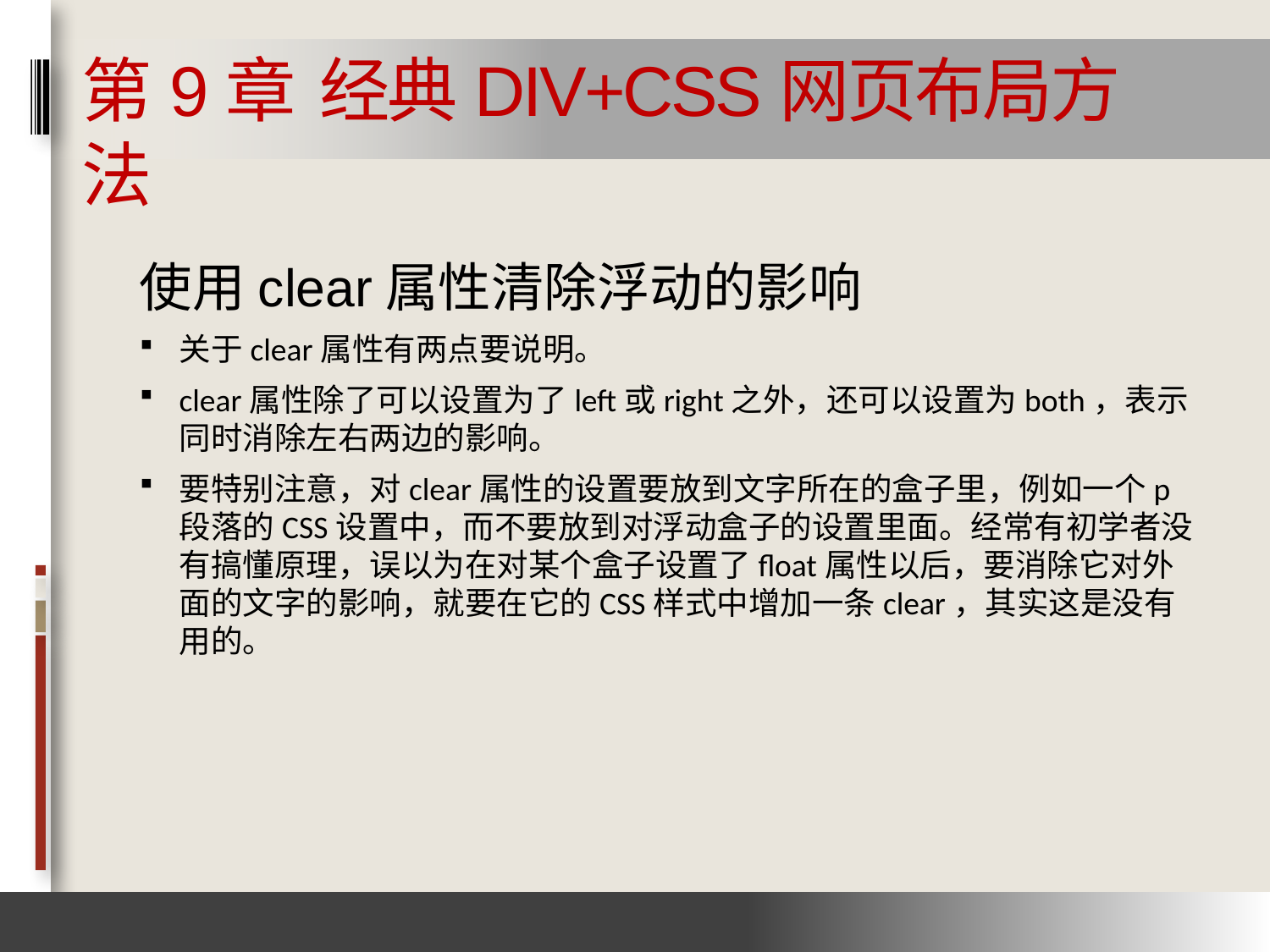

# 第9章  经典DIV+CSS网页布局方法
使用clear属性清除浮动的影响
关于clear属性有两点要说明。
clear属性除了可以设置为了left或right之外，还可以设置为both，表示同时消除左右两边的影响。
要特别注意，对clear属性的设置要放到文字所在的盒子里，例如一个p段落的CSS设置中，而不要放到对浮动盒子的设置里面。经常有初学者没有搞懂原理，误以为在对某个盒子设置了float属性以后，要消除它对外面的文字的影响，就要在它的CSS样式中增加一条clear，其实这是没有用的。